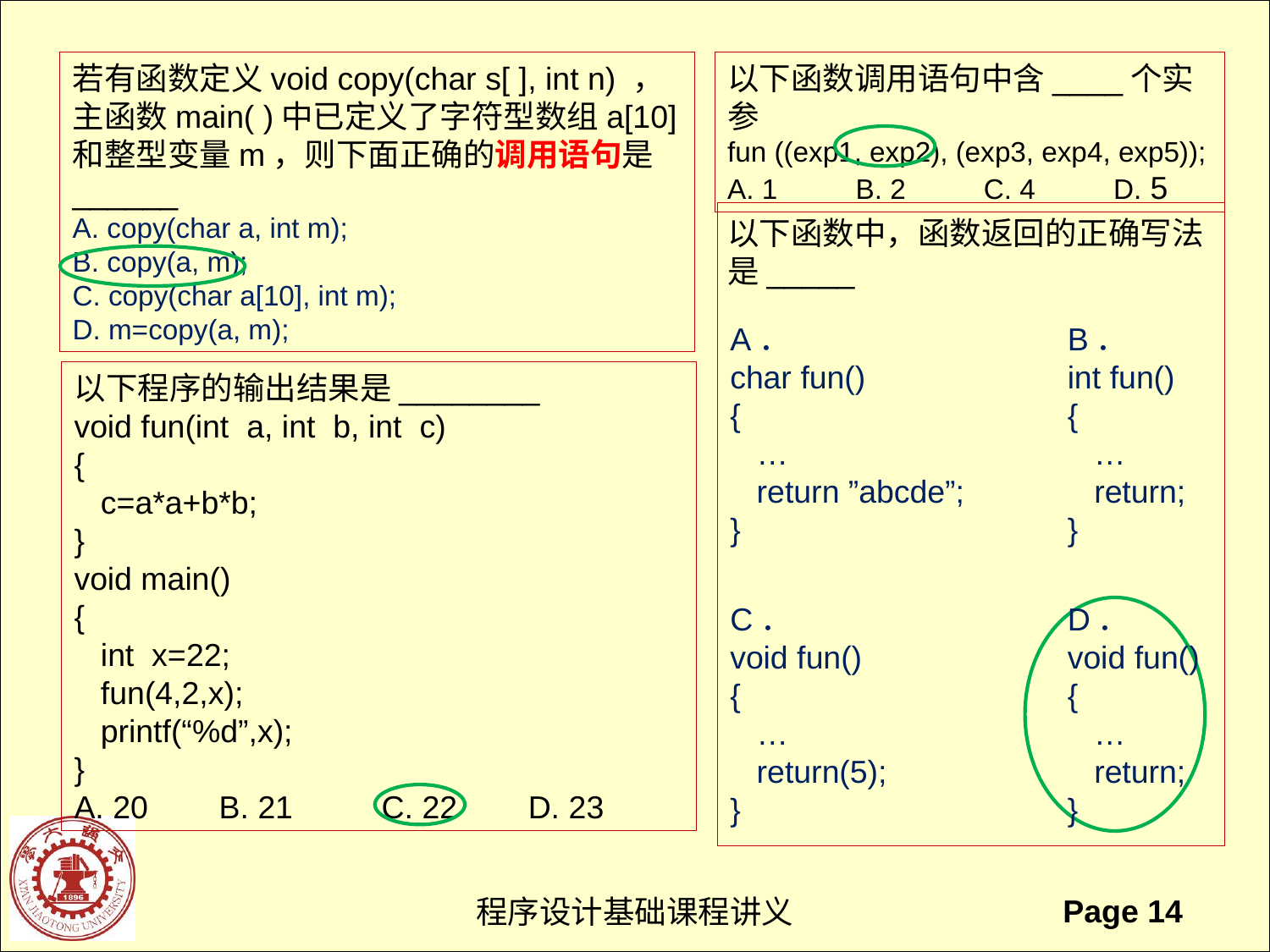

若有函数定义void copy(char s[ ], int n) ，主函数main( )中已定义了字符型数组a[10]和整型变量m，则下面正确的调用语句是______
A. copy(char a, int m);
B. copy(a, m);
C. copy(char a[10], int m);
D. m=copy(a, m);
以下函数调用语句中含____个实参
fun ((exp1, exp2), (exp3, exp4, exp5));
A. 1          B. 2          C. 4          D. 5

以下函数中，函数返回的正确写法是_____
A．
char fun()
{
   …
   return ”abcde”;
}
B．
int fun()
{
   …
   return;
}
C．
void fun()
{
   …
   return(5);
}
D．
void fun()
{
   …
   return;
}

以下程序的输出结果是________
void fun(int  a, int  b, int  c)
{
   c=a*a+b*b;
}
void main()
{
   int  x=22;
   fun(4,2,x);
   printf(“%d”,x);
}
A. 20        B. 21          C. 22        D. 23